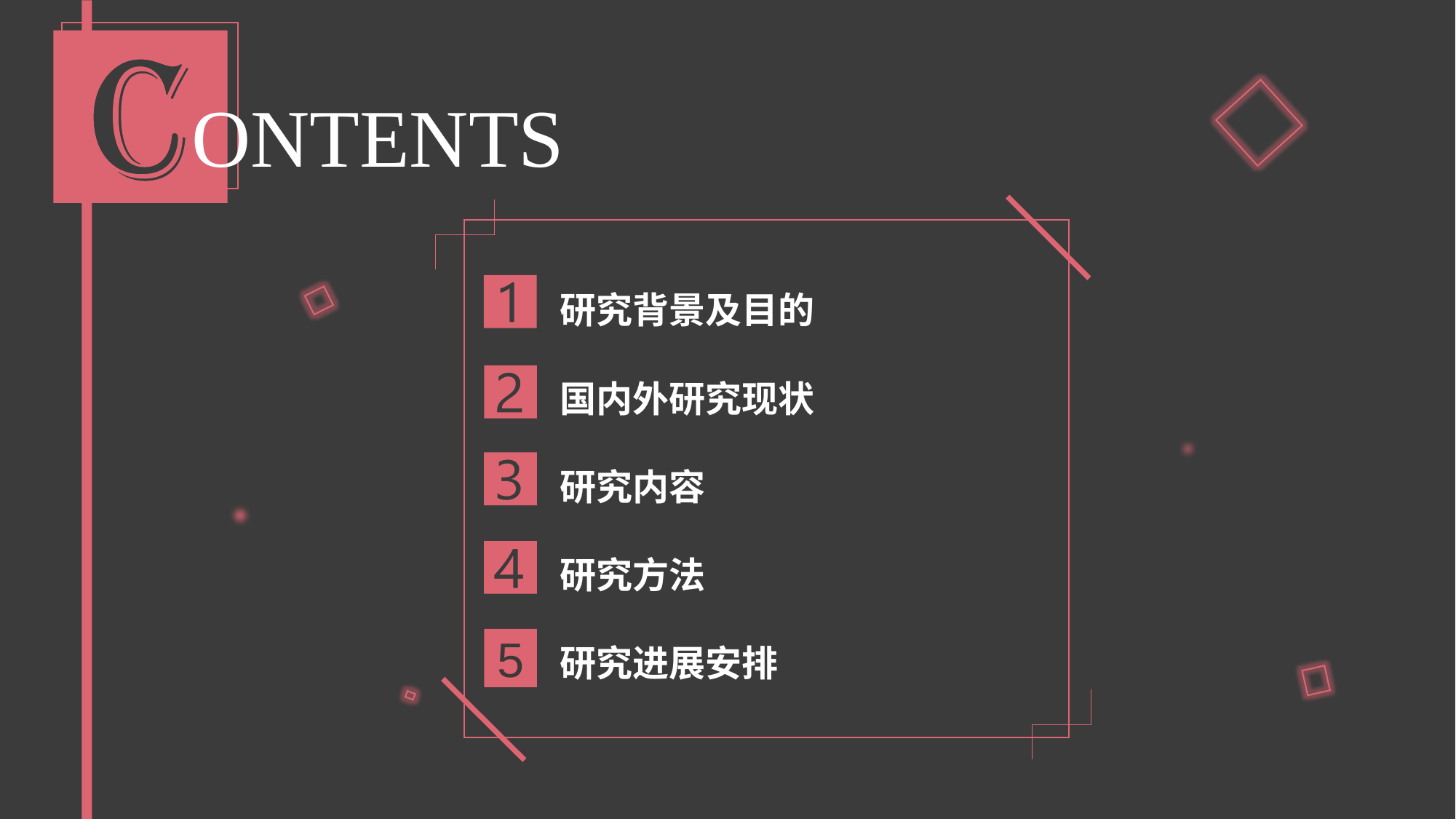

ONTENTS

研究背景及目的

国内外研究现状

研究内容

研究方法
5
研究进展安排